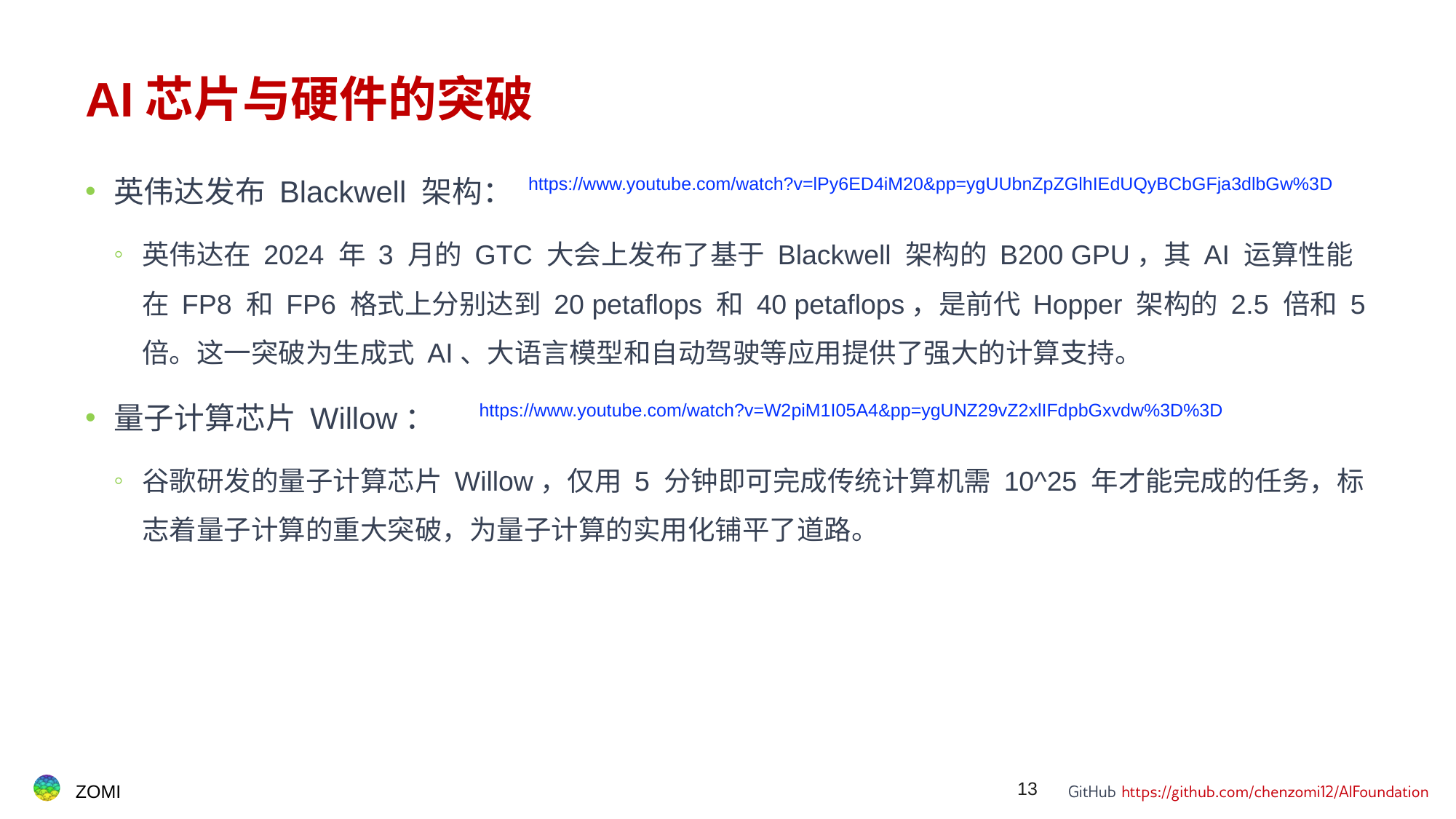

# AI芯片与硬件的突破
英伟达发布 Blackwell 架构：
英伟达在 2024 年 3 月的 GTC 大会上发布了基于 Blackwell 架构的 B200 GPU，其 AI 运算性能在 FP8 和 FP6 格式上分别达到 20 petaflops 和 40 petaflops，是前代 Hopper 架构的 2.5 倍和 5 倍。这一突破为生成式 AI、大语言模型和自动驾驶等应用提供了强大的计算支持。
量子计算芯片 Willow：
谷歌研发的量子计算芯片 Willow，仅用 5 分钟即可完成传统计算机需 10^25 年才能完成的任务，标志着量子计算的重大突破，为量子计算的实用化铺平了道路。
https://www.youtube.com/watch?v=lPy6ED4iM20&pp=ygUUbnZpZGlhIEdUQyBCbGFja3dlbGw%3D
https://www.youtube.com/watch?v=W2piM1I05A4&pp=ygUNZ29vZ2xlIFdpbGxvdw%3D%3D